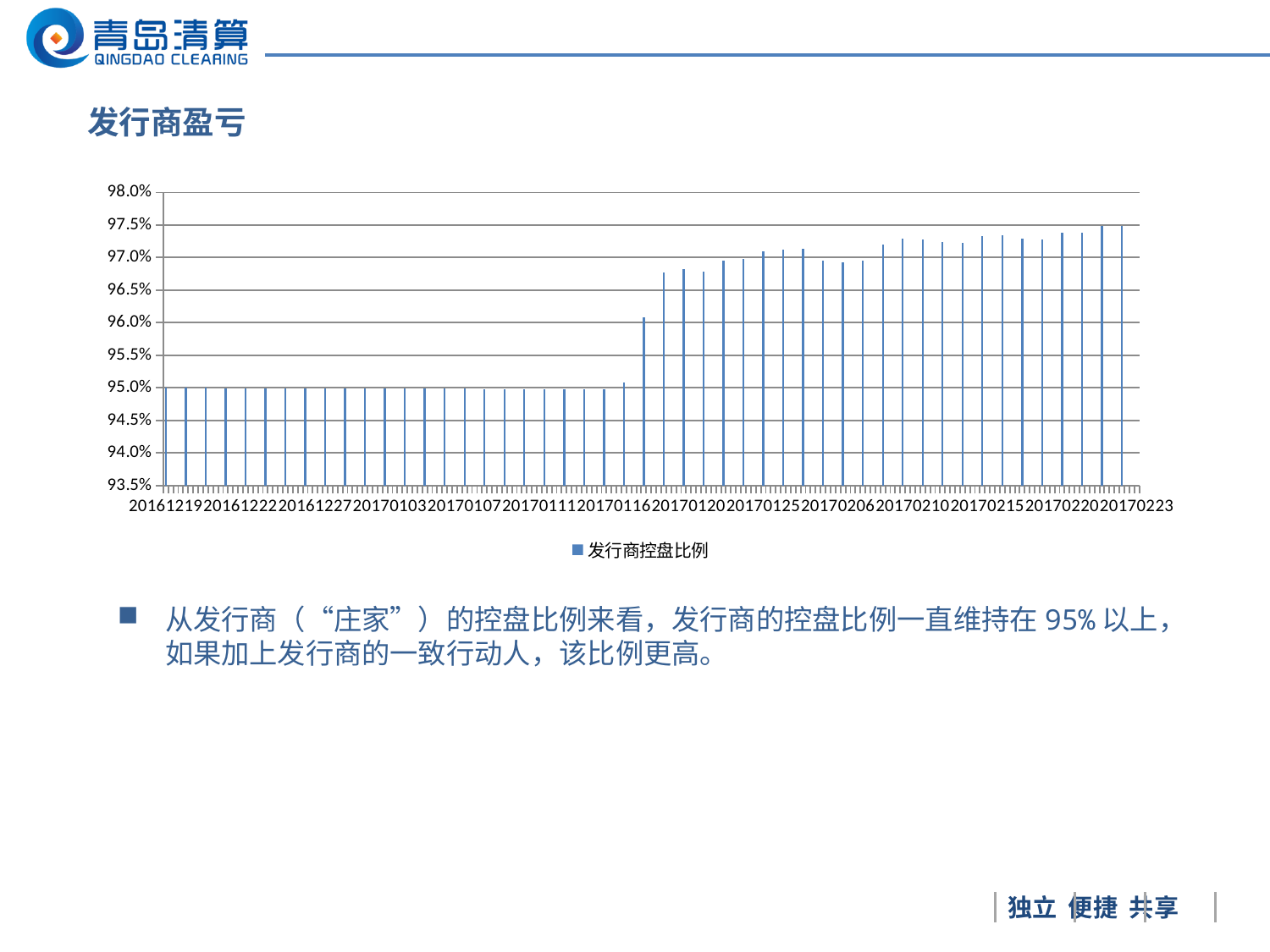

战略布局图
发行商盈亏

### Chart

| Category | 发行商控盘比例 |
|---|---|
| 20161219 | 0.9500000000000001 |
|  | None |
|  | None |
|  | None |
| 20161220 | 0.9499900000000001 |
| 20161220 | None |
| 20161220 | None |
| 20161220 | None |
| 20161221 | 0.94998 |
| 20161221 | None |
| 20161221 | None |
| 20161221 | None |
| 20161222 | 0.94997 |
| 20161222 | None |
| 20161222 | None |
| 20161222 | None |
| 20161223 | 0.94996 |
| 20161223 | None |
| 20161223 | None |
| 20161223 | None |
| 20161224 | 0.94996 |
| 20161224 | None |
| 20161224 | None |
| 20161224 | None |
| 20161226 | 0.9499500000000001 |
| 20161226 | None |
| 20161226 | None |
| 20161226 | None |
| 20161227 | 0.9499400000000001 |
| 20161227 | None |
| 20161227 | None |
| 20161227 | None |
| 20161228 | 0.94993 |
| 20161228 | None |
| 20161228 | None |
| 20161228 | None |
| 20161229 | 0.94992 |
| 20161229 | None |
| 20161229 | None |
| 20161229 | None |
| 20161230 | 0.9499000000000001 |
| 20161230 | None |
| 20161230 | None |
| 20161230 | None |
| 20170103 | 0.9498900000000001 |
| 20170103 | None |
| 20170103 | None |
| 20170103 | None |
| 20170104 | 0.94988 |
| 20170104 | None |
| 20170104 | None |
| 20170104 | None |
| 20170105 | 0.94987 |
| 20170105 | None |
| 20170105 | None |
| 20170105 | None |
| 20170106 | 0.94986 |
| 20170106 | None |
| 20170106 | None |
| 20170106 | None |
| 20170107 | 0.9498500000000001 |
| 20170107 | None |
| 20170107 | None |
| 20170107 | None |
| 20170109 | 0.9498400000000001 |
| 20170109 | None |
| 20170109 | None |
| 20170109 | None |
| 20170110 | 0.94983 |
| 20170110 | None |
| 20170110 | None |
| 20170110 | None |
| 20170111 | 0.9498200000000001 |
| 20170111 | None |
| 20170111 | None |
| 20170111 | None |
| 20170112 | 0.94981 |
| 20170112 | None |
| 20170112 | None |
| 20170112 | None |
| 20170113 | 0.94981 |
| 20170113 | None |
| 20170113 | None |
| 20170113 | None |
| 20170114 | 0.9498000000000001 |
| 20170114 | None |
| 20170114 | None |
| 20170114 | None |
| 20170116 | 0.9497900000000001 |
| 20170116 | None |
| 20170116 | None |
| 20170116 | None |
| 20170117 | 0.95081 |
| 20170117 | None |
| 20170117 | None |
| 20170117 | None |
| 20170118 | 0.96081 |
| 20170118 | None |
| 20170118 | None |
| 20170118 | None |
| 20170119 | 0.9677500000000001 |
| 20170119 | None |
| 20170119 | None |
| 20170119 | None |
| 20170120 | 0.96828 |
| 20170120 | None |
| 20170120 | None |
| 20170120 | None |
| 20170121 | 0.9678400000000001 |
| 20170121 | None |
| 20170121 | None |
| 20170121 | None |
| 20170123 | 0.96948 |
| 20170123 | None |
| 20170123 | None |
| 20170123 | None |
| 20170124 | 0.9698200000000001 |
| 20170124 | None |
| 20170124 | None |
| 20170124 | None |
| 20170125 | 0.9709900000000001 |
| 20170125 | None |
| 20170125 | None |
| 20170125 | None |
| 20170126 | 0.9711900000000001 |
| 20170126 | None |
| 20170126 | None |
| 20170126 | None |
| 20170204 | 0.97134 |
| 20170204 | None |
| 20170204 | None |
| 20170204 | None |
| 20170206 | 0.96952 |
| 20170206 | None |
| 20170206 | None |
| 20170206 | None |
| 20170207 | 0.96932 |
| 20170207 | None |
| 20170207 | None |
| 20170207 | None |
| 20170208 | 0.96952 |
| 20170208 | None |
| 20170208 | None |
| 20170208 | None |
| 20170209 | 0.9719700000000001 |
| 20170209 | None |
| 20170209 | None |
| 20170209 | None |
| 20170210 | 0.9728700000000001 |
| 20170210 | None |
| 20170210 | None |
| 20170210 | None |
| 20170211 | 0.9728500000000001 |
| 20170211 | None |
| 20170211 | None |
| 20170211 | None |
| 20170213 | 0.97244 |
| 20170213 | None |
| 20170213 | None |
| 20170213 | None |
| 20170214 | 0.97229 |
| 20170214 | None |
| 20170214 | None |
| 20170214 | None |
| 20170215 | 0.97334 |
| 20170215 | None |
| 20170215 | None |
| 20170215 | None |
| 20170216 | 0.97346 |
| 20170216 | None |
| 20170216 | None |
| 20170216 | None |
| 20170217 | 0.97296 |
| 20170217 | None |
| 20170217 | None |
| 20170217 | None |
| 20170218 | 0.9727700000000001 |
| 20170218 | None |
| 20170218 | None |
| 20170218 | None |
| 20170220 | 0.97386 |
| 20170220 | None |
| 20170220 | None |
| 20170220 | None |
| 20170221 | 0.97386 |
| 20170221 | None |
| 20170221 | None |
| 20170221 | None |
| 20170222 | 0.9748700000000001 |
| 20170222 | None |
| 20170222 | None |
| 20170222 | None |
| 20170223 | 0.9748800000000001 |
| 20170223 | None |
| 20170223 | None |
| 20170223 | None |
从发行商（“庄家”）的控盘比例来看，发行商的控盘比例一直维持在95%以上，如果加上发行商的一致行动人，该比例更高。